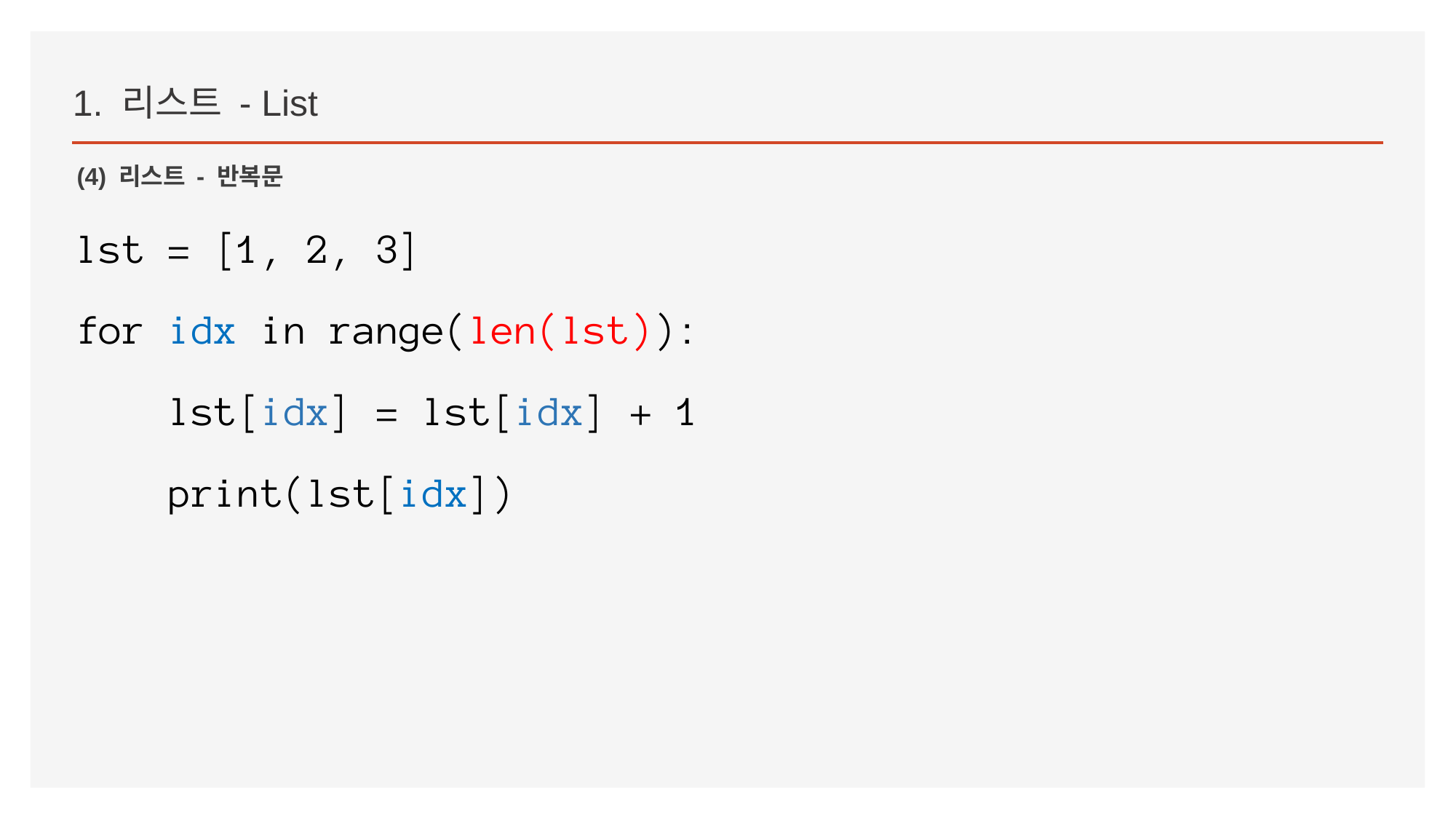

1. 리스트 - List
(4) 리스트 - 반복문
lst = [1, 2, 3]
for idx in range(len(lst)):
    lst[idx] = lst[idx] + 1
    print(lst[idx])